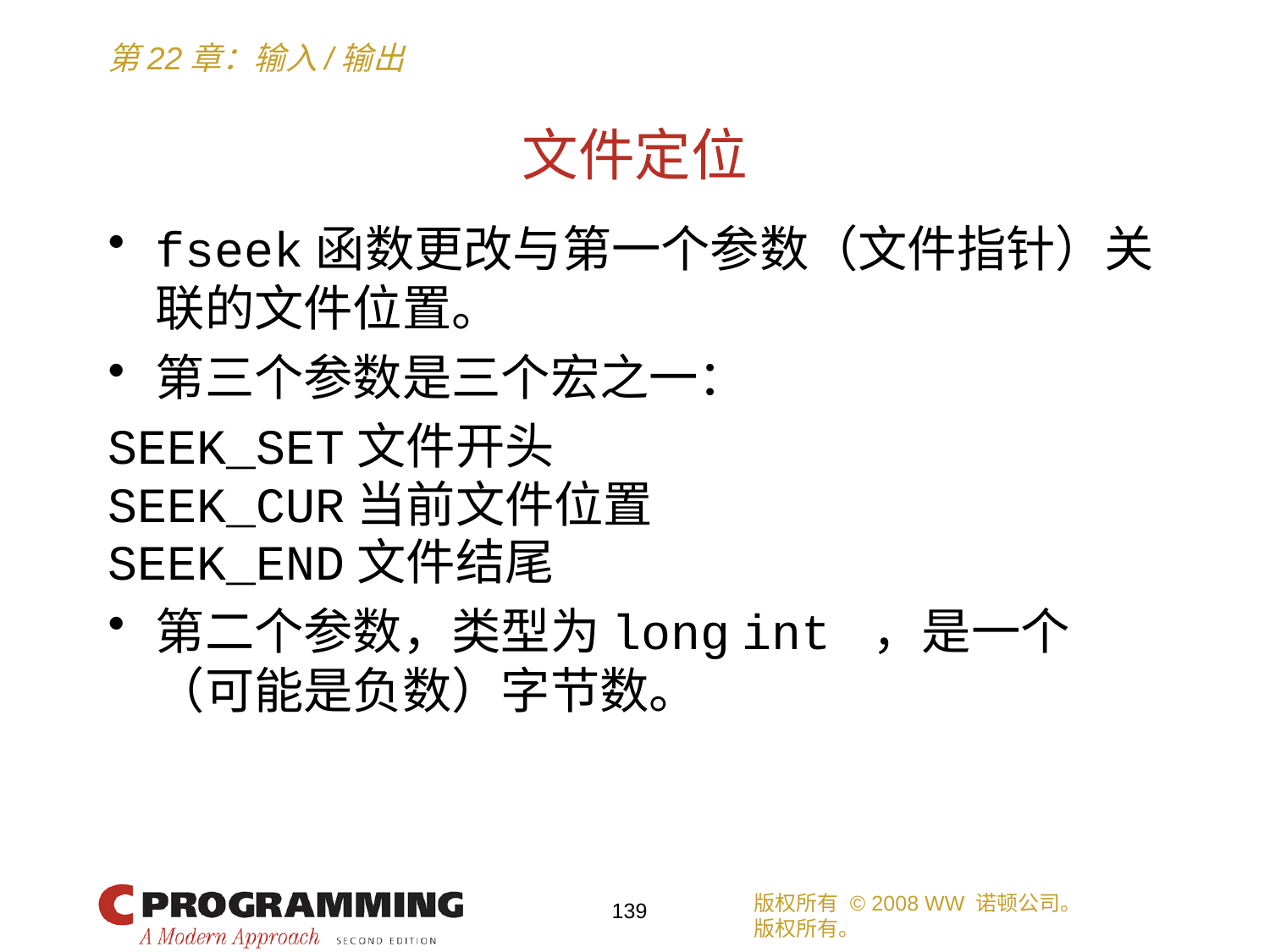

# 文件定位
fseek函数更改与第一个参数（文件指针）关联的文件位置。
第三个参数是三个宏之一：
SEEK_SET文件开头
SEEK_CUR当前文件位置
SEEK_END文件结尾
第二个参数，类型为long int ，是一个（可能是负数）字节数。

版权所有 © 2008 WW 诺顿公司。
版权所有。
139